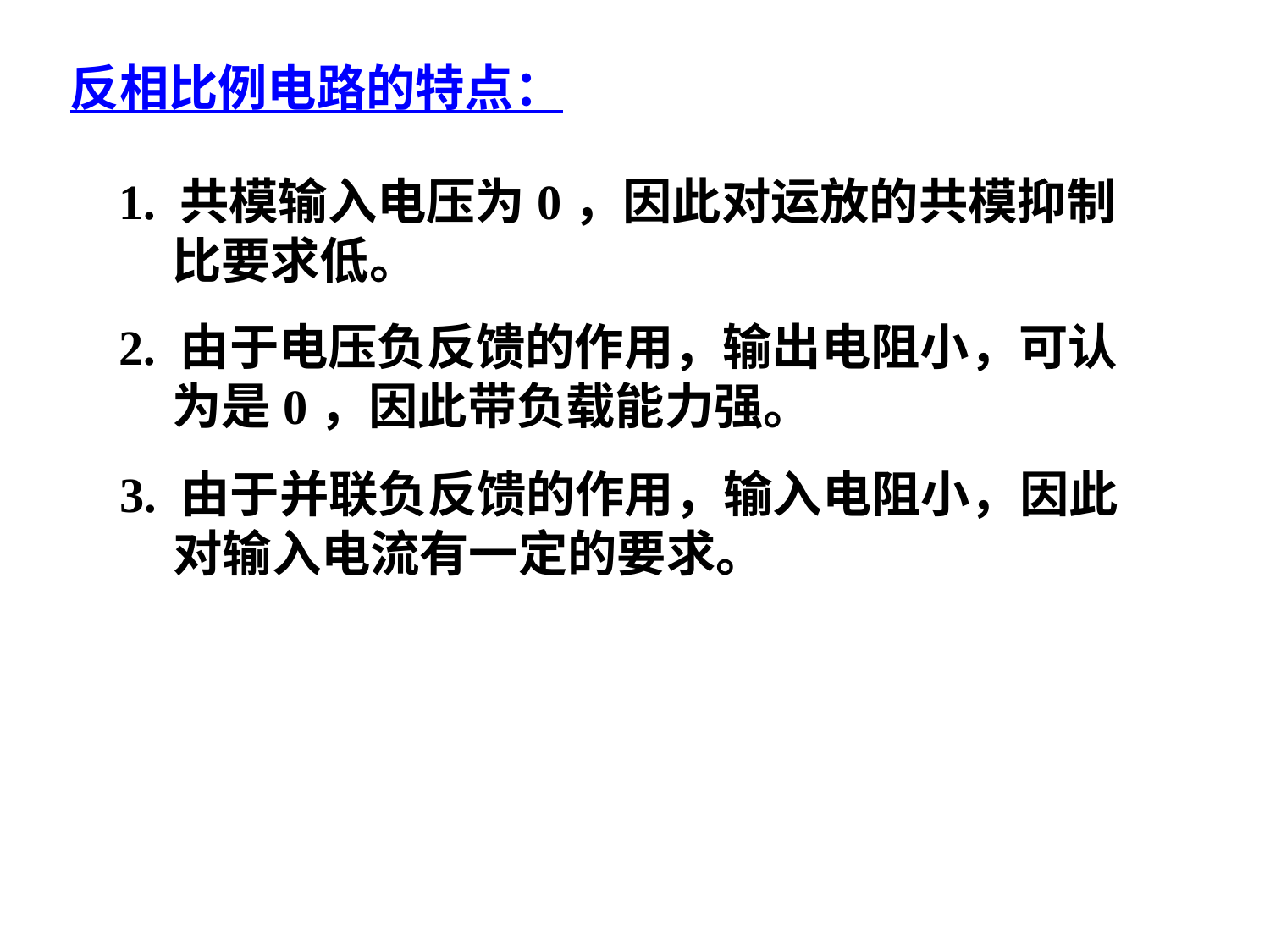

反相比例电路的特点：
1. 共模输入电压为0，因此对运放的共模抑制比要求低。
2. 由于电压负反馈的作用，输出电阻小，可认为是0，因此带负载能力强。
3. 由于并联负反馈的作用，输入电阻小，因此对输入电流有一定的要求。